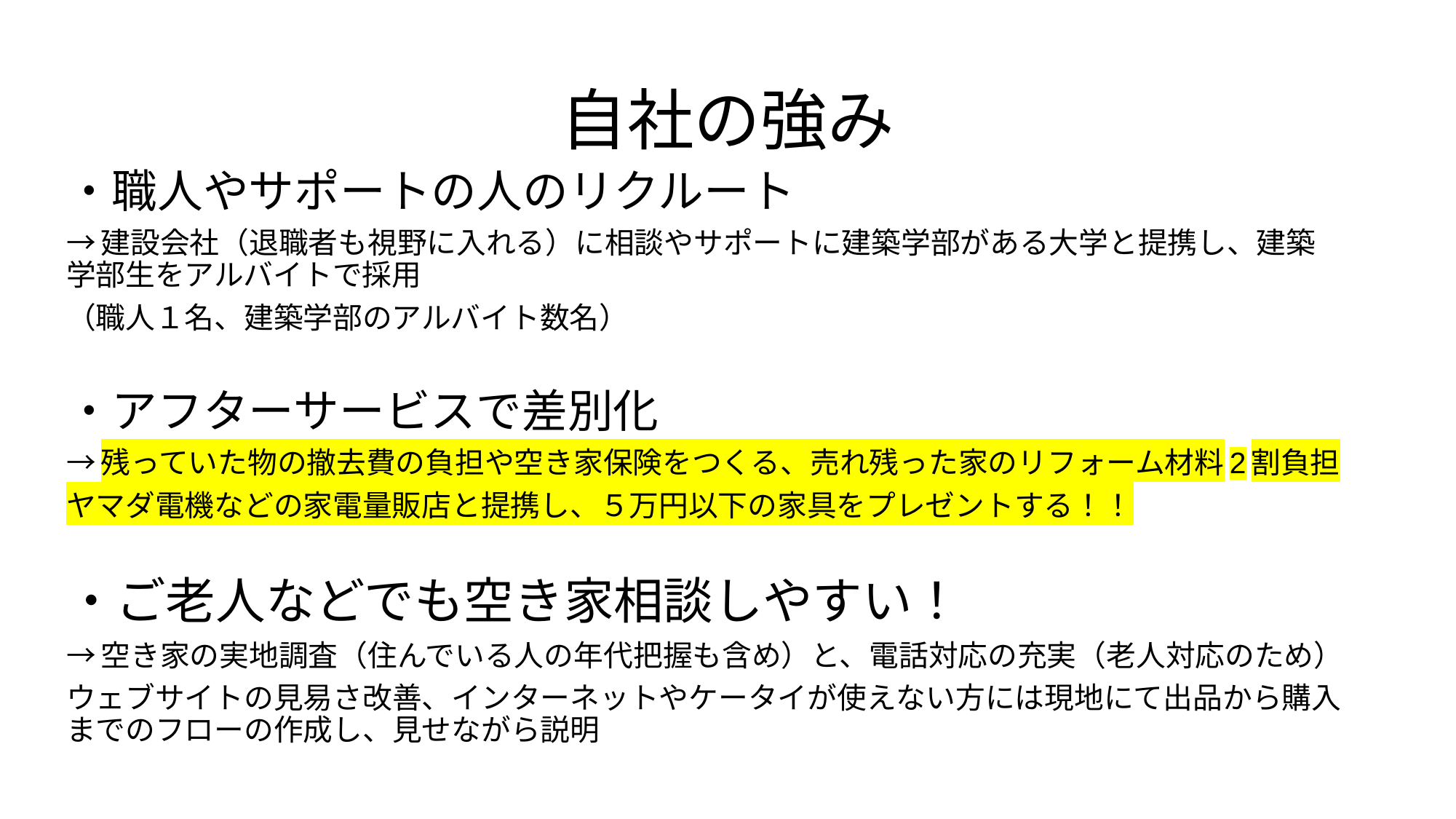

# 自社の強み
・職人やサポートの人のリクルート
→建設会社（退職者も視野に入れる）に相談やサポートに建築学部がある大学と提携し、建築学部生をアルバイトで採用
（職人１名、建築学部のアルバイト数名）

・アフターサービスで差別化
→残っていた物の撤去費の負担や空き家保険をつくる、売れ残った家のリフォーム材料2割負担
ヤマダ電機などの家電量販店と提携し、５万円以下の家具をプレゼントする！！

・ご老人などでも空き家相談しやすい！
→空き家の実地調査（住んでいる人の年代把握も含め）と、電話対応の充実（老人対応のため）
ウェブサイトの見易さ改善、インターネットやケータイが使えない方には現地にて出品から購入までのフローの作成し、見せながら説明